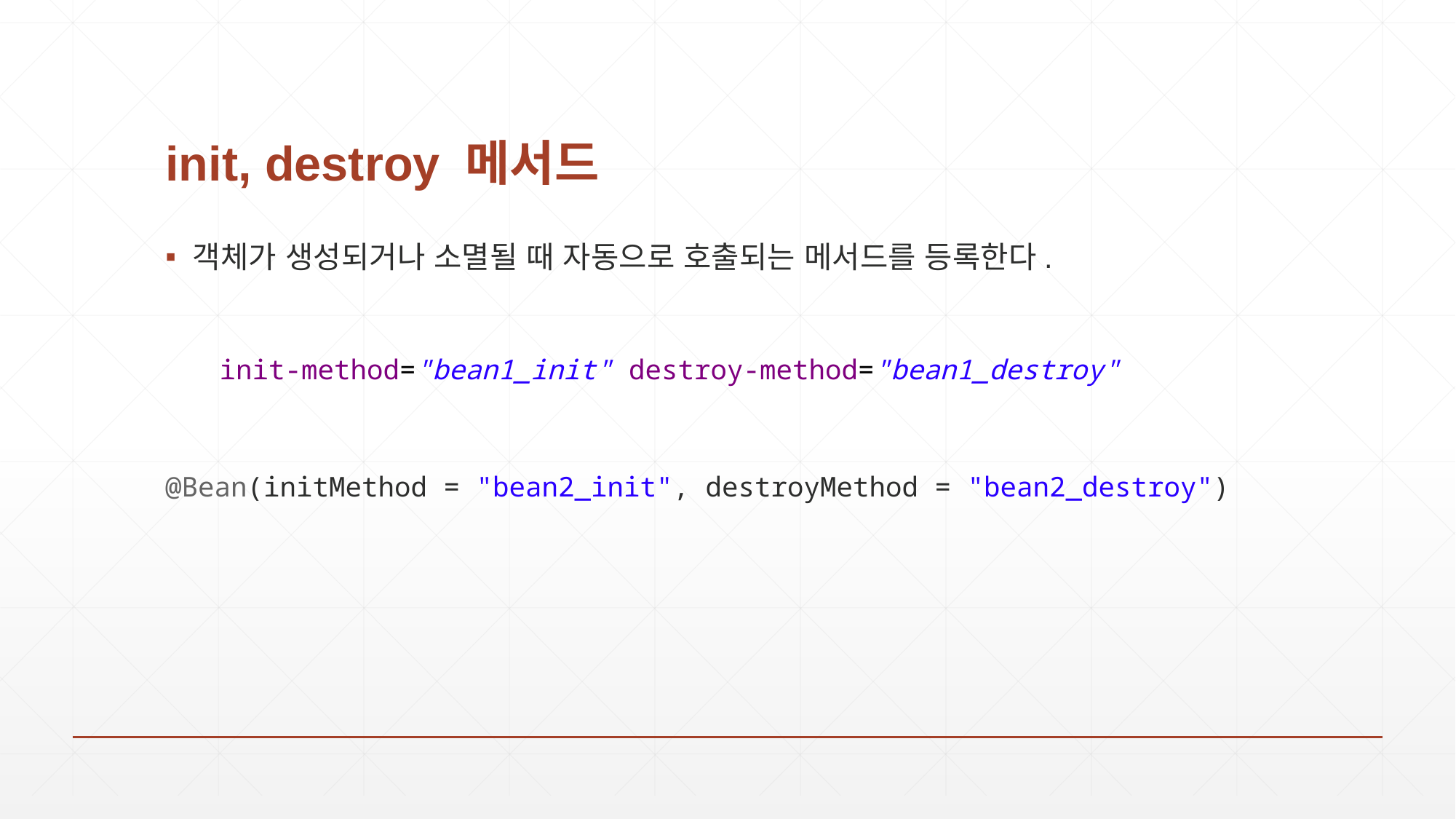

# init, destroy 메서드
객체가 생성되거나 소멸될 때 자동으로 호출되는 메서드를 등록한다.
init-method="bean1_init" destroy-method="bean1_destroy"
@Bean(initMethod = "bean2_init", destroyMethod = "bean2_destroy")